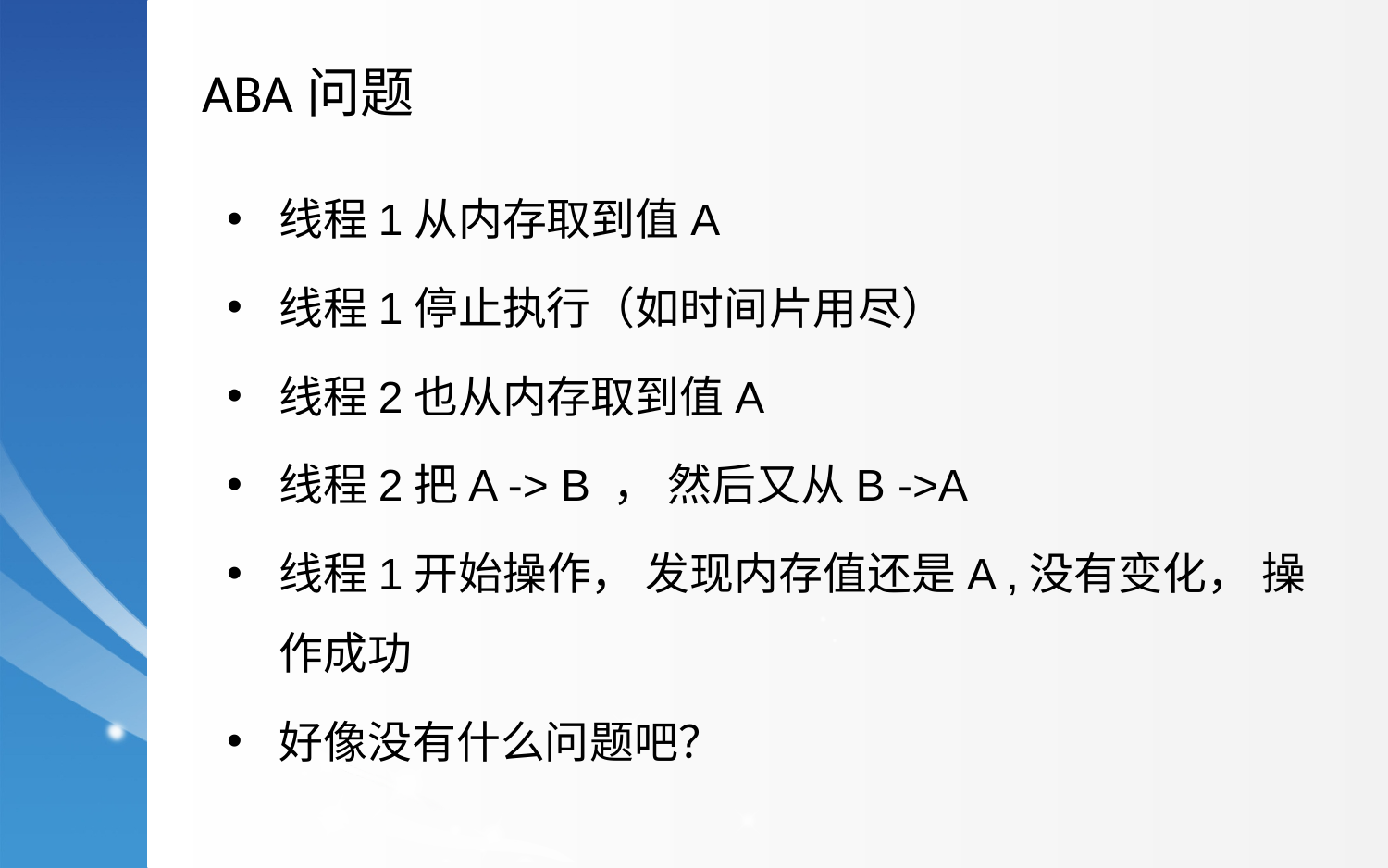

ABA问题

线程1从内存取到值A
线程1停止执行（如时间片用尽）
线程2也从内存取到值A
线程2把A -> B ， 然后又从B ->A
线程1开始操作， 发现内存值还是A ,没有变化， 操作成功
好像没有什么问题吧？